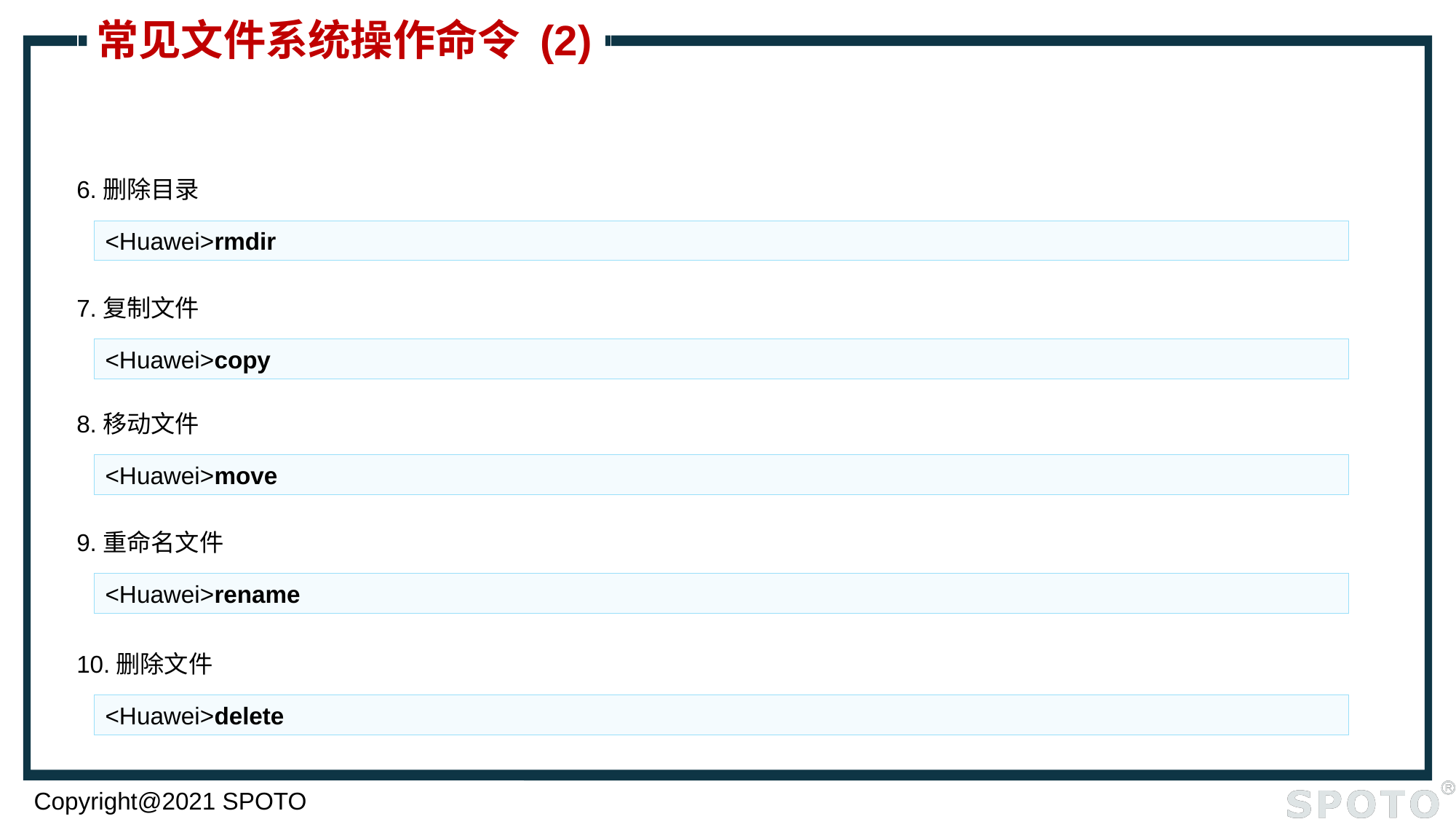

# 常见文件系统操作命令 (2)
6.删除目录
<Huawei>rmdir
7.复制文件
<Huawei>copy
8.移动文件
<Huawei>move
9.重命名文件
<Huawei>rename
10.删除文件
<Huawei>delete